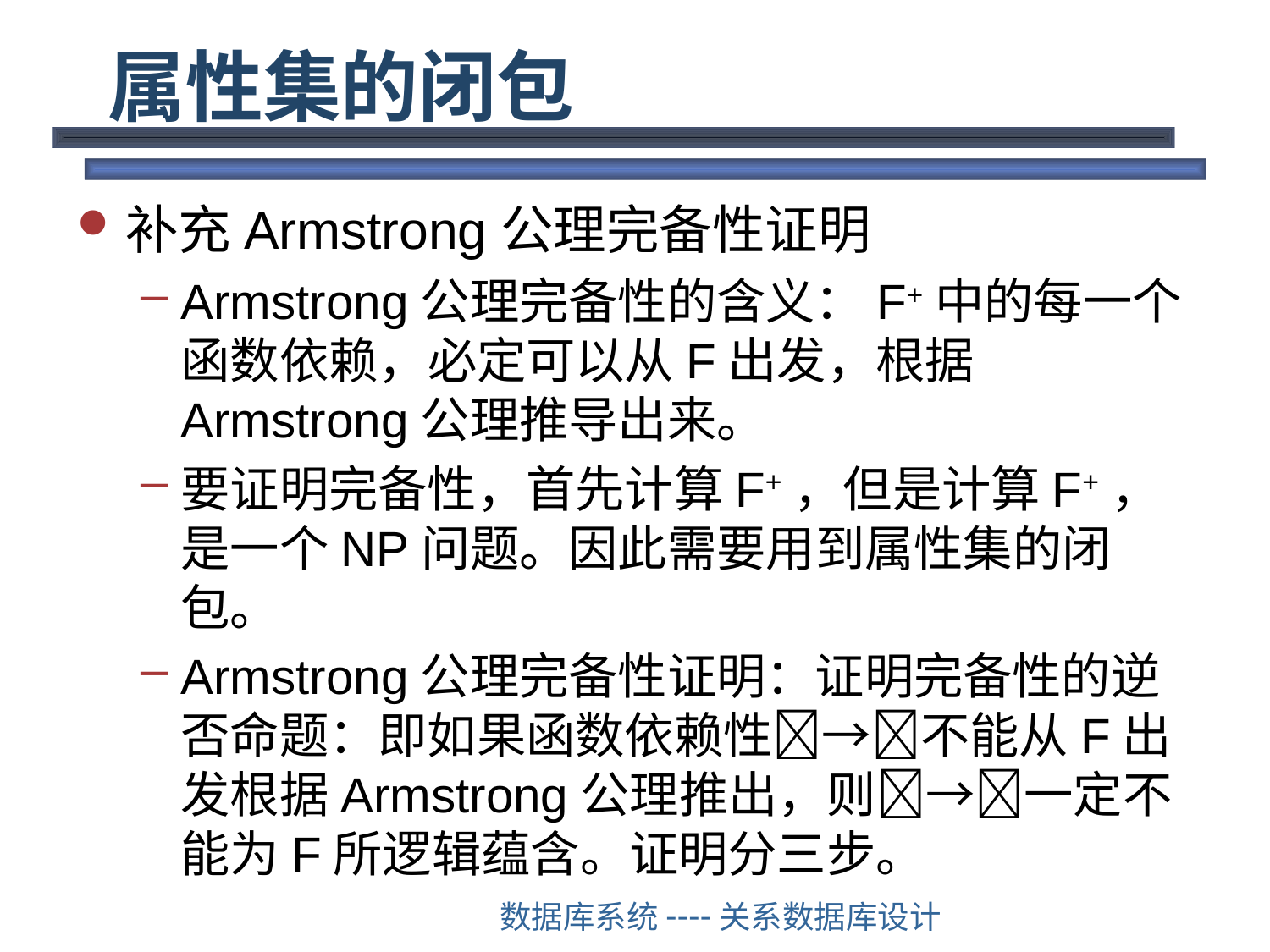

# 属性集的闭包
补充Armstrong公理完备性证明
Armstrong公理完备性的含义：F+中的每一个函数依赖，必定可以从F出发，根据Armstrong公理推导出来。
要证明完备性，首先计算F+，但是计算F+，是一个NP问题。因此需要用到属性集的闭包。
Armstrong公理完备性证明：证明完备性的逆否命题：即如果函数依赖性α→β不能从F出发根据Armstrong公理推出，则α→β一定不能为F所逻辑蕴含。证明分三步。
数据库系统----关系数据库设计